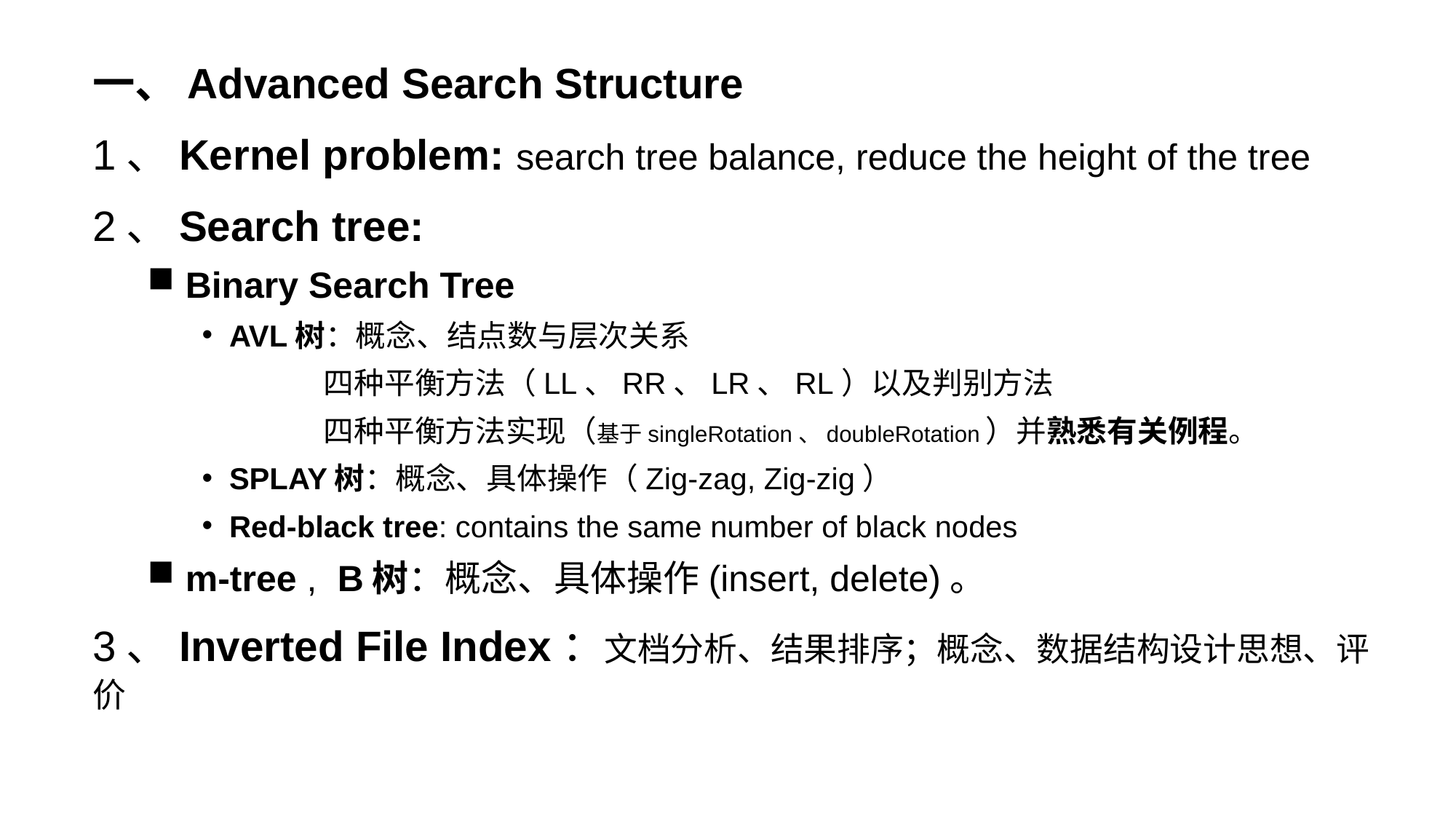

一、Advanced Search Structure
1、Kernel problem: search tree balance, reduce the height of the tree
2、Search tree:
 Binary Search Tree
AVL树：概念、结点数与层次关系
                 四种平衡方法（LL、RR、LR、RL）以及判别方法
                 四种平衡方法实现（基于singleRotation、doubleRotation）并熟悉有关例程。
SPLAY树：概念、具体操作（Zig-zag, Zig-zig）
Red-black tree: contains the same number of black nodes
 m-tree ,  B树：概念、具体操作(insert, delete)。
3、Inverted File Index：文档分析、结果排序；概念、数据结构设计思想、评价